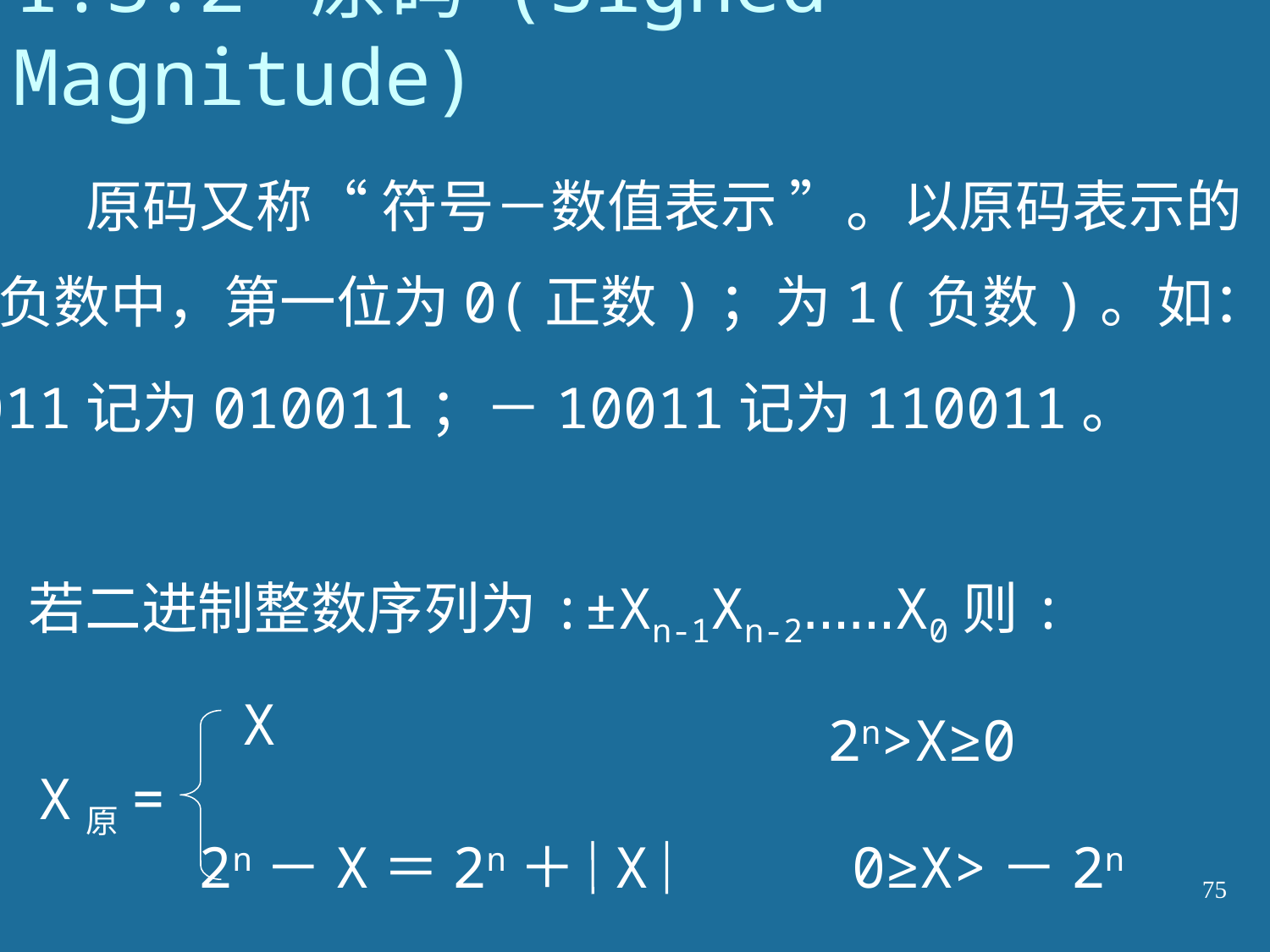

# 1.3.2 原码 (Signed-Magnitude)
原码又称“ 符号－数值表示 ”。以原码表示的
正负数中，第一位为0(正数)；为1(负数)。如：＋
10011记为010011；－10011记为110011。
若二进制整数序列为:±Xn-1Xn-2……X0则:
X
2n>X≥0

X原=
2n－X＝2n＋  X      0≥X>－2n

75